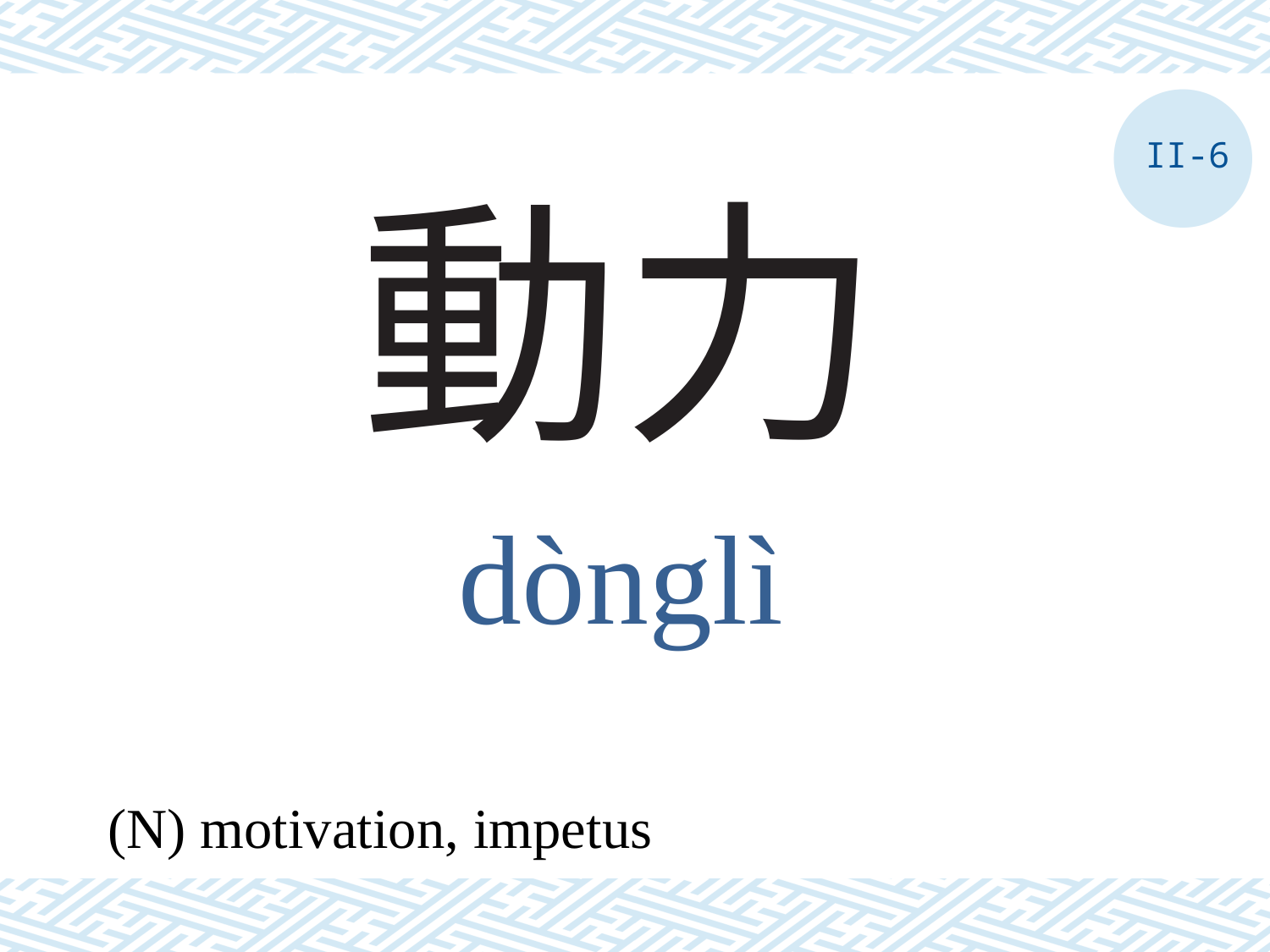

II-6

# 動力
dònglì
(N) motivation, impetus